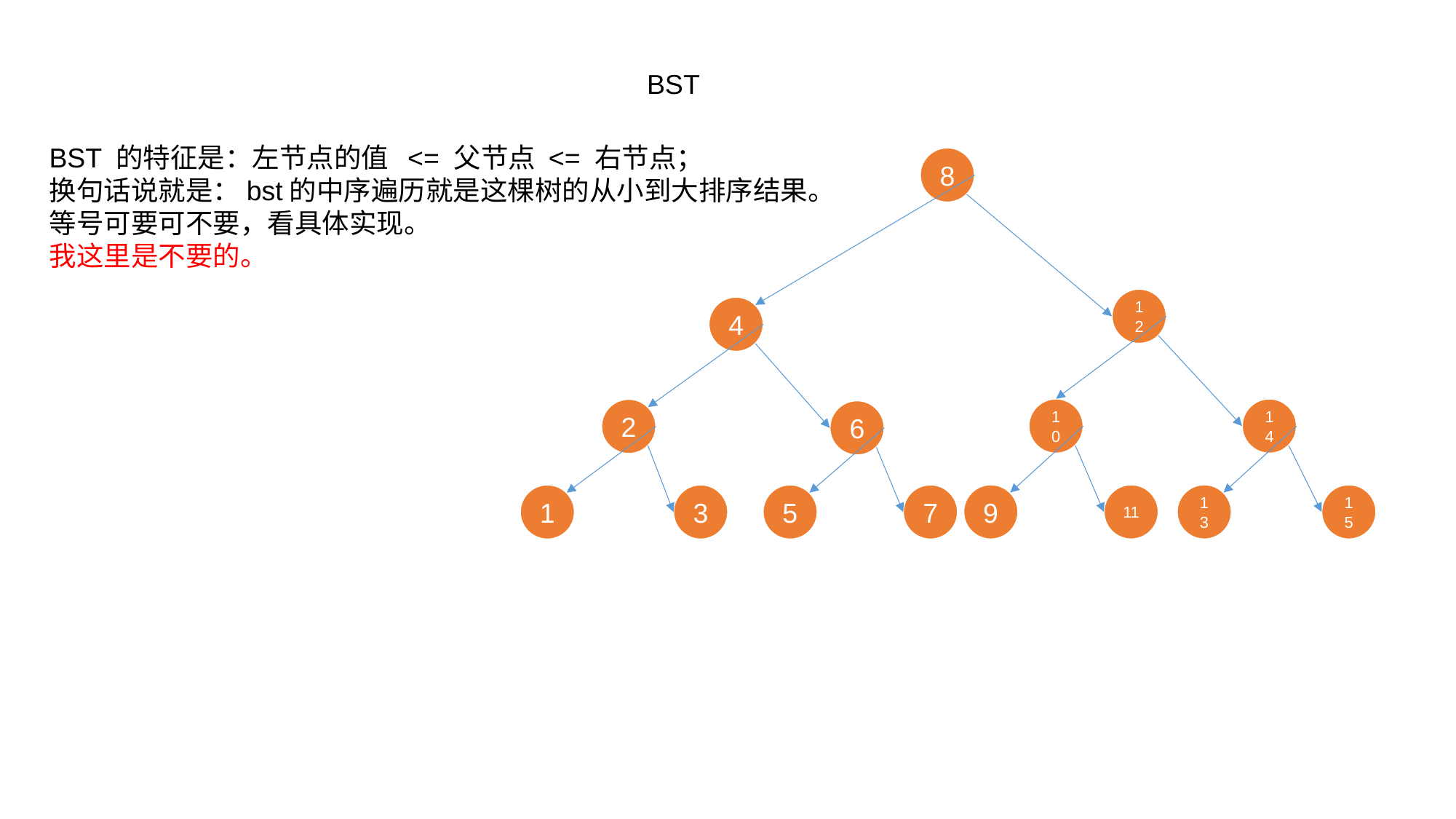

BST
BST 的特征是：左节点的值  <= 父节点 <= 右节点；
换句话说就是：bst的中序遍历就是这棵树的从小到大排序结果。
等号可要可不要，看具体实现。
我这里是不要的。
8
12
4
10
14
2
6
9
11
13
15
1
3
5
7